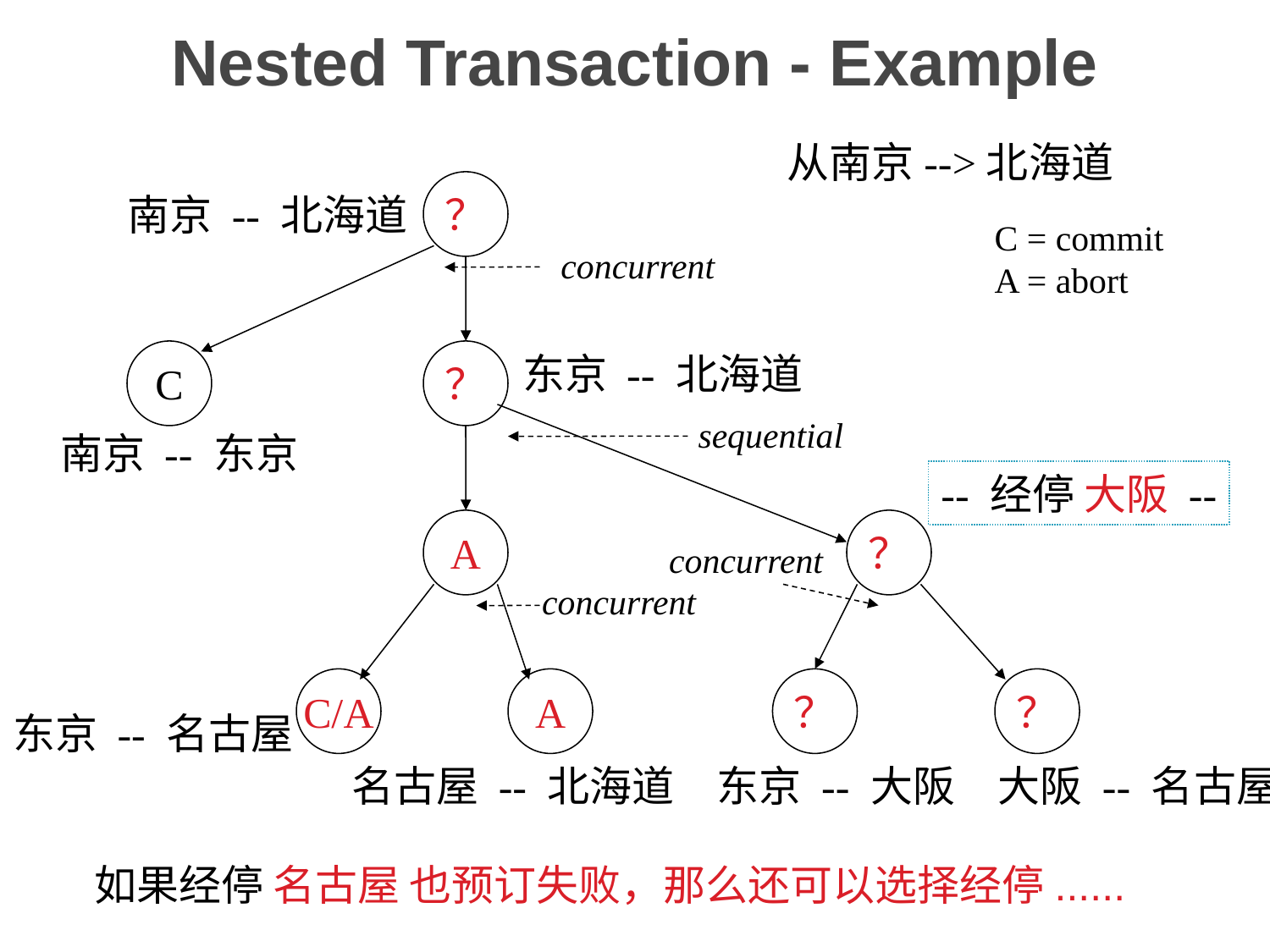

# Nested Transaction - Example
从南京-->北海道
？
南京 -- 北海道
C = commit
A = abort
concurrent

C
？
东京 -- 北海道

sequential

？
concurrent

？
？
东京 -- 大阪
大阪 -- 名古屋
-- 经停 大阪 --
南京 -- 东京

A
concurrent

C/A
A
东京 -- 名古屋
名古屋 -- 北海道
如果经停 名古屋 也预订失败，那么还可以选择经停......